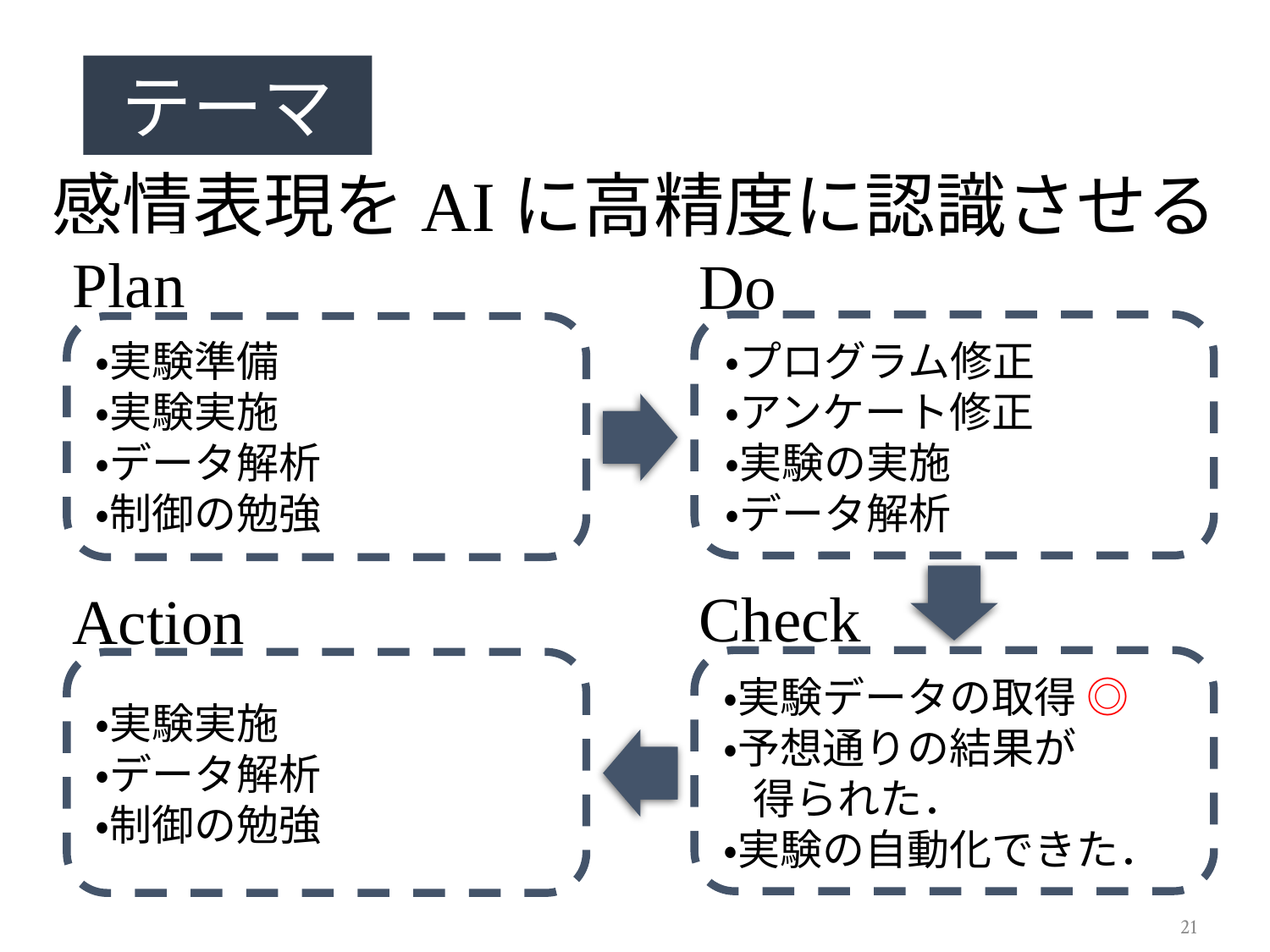

テーマ
感情表現をAIに高精度に認識させる
Plan
20211112_akashi.pptx20211112_akashi.pptx
Do
20211112_akashi.pptx20211112_akashi.pptx
・実験準備
・実験実施
・データ解析
・制御の勉強
・プログラム修正
・アンケート修正
・実験の実施
・データ解析

Check
Action
20211112_akashi.pptx20211112_akashi.pptx

・実験データの取得 ◎
・予想通りの結果が
  得られた．
・実験の自動化できた．
・実験実施
・データ解析
・制御の勉強

21